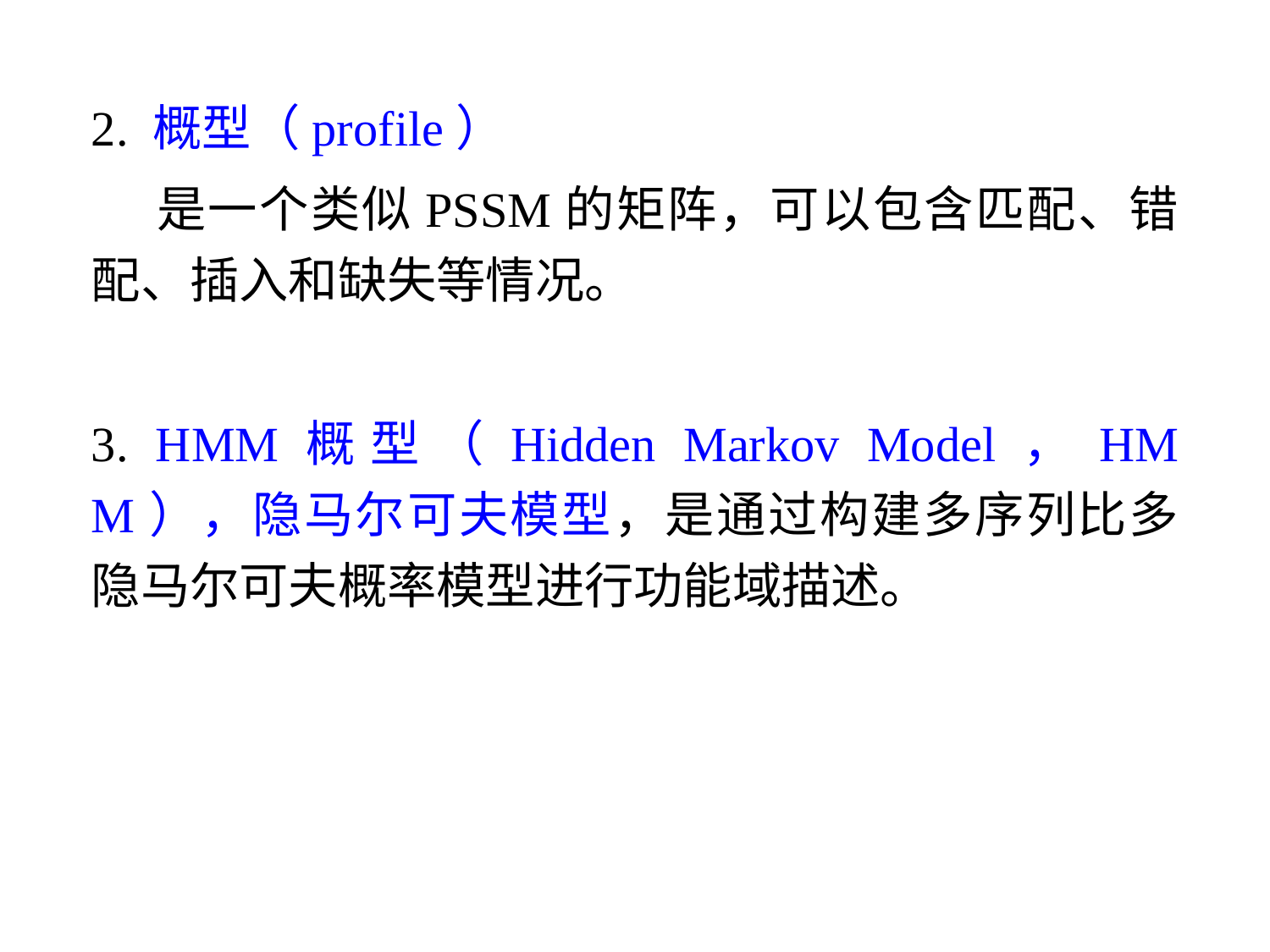

2. 概型（profile）
    是一个类似PSSM的矩阵，可以包含匹配、错配、插入和缺失等情况。

3. HMM概型（Hidden Markov Model，HMM），隐马尔可夫模型，是通过构建多序列比多隐马尔可夫概率模型进行功能域描述。